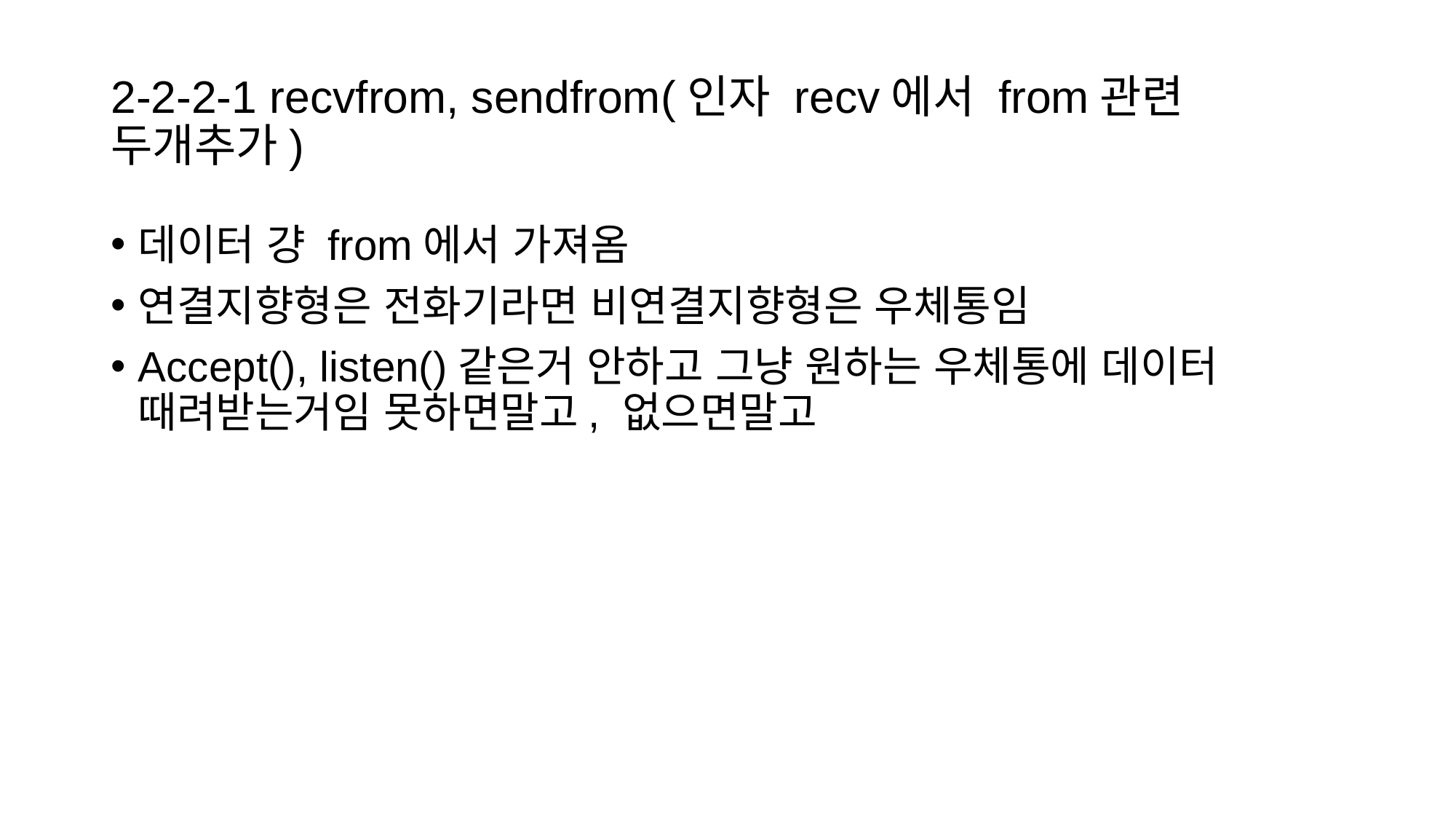

# 2-2-2-1 recvfrom, sendfrom(인자 recv에서 from관련 두개추가)
데이터 걍 from에서 가져옴
연결지향형은 전화기라면 비연결지향형은 우체통임
Accept(), listen()같은거 안하고 그냥 원하는 우체통에 데이터 때려받는거임 못하면말고, 없으면말고